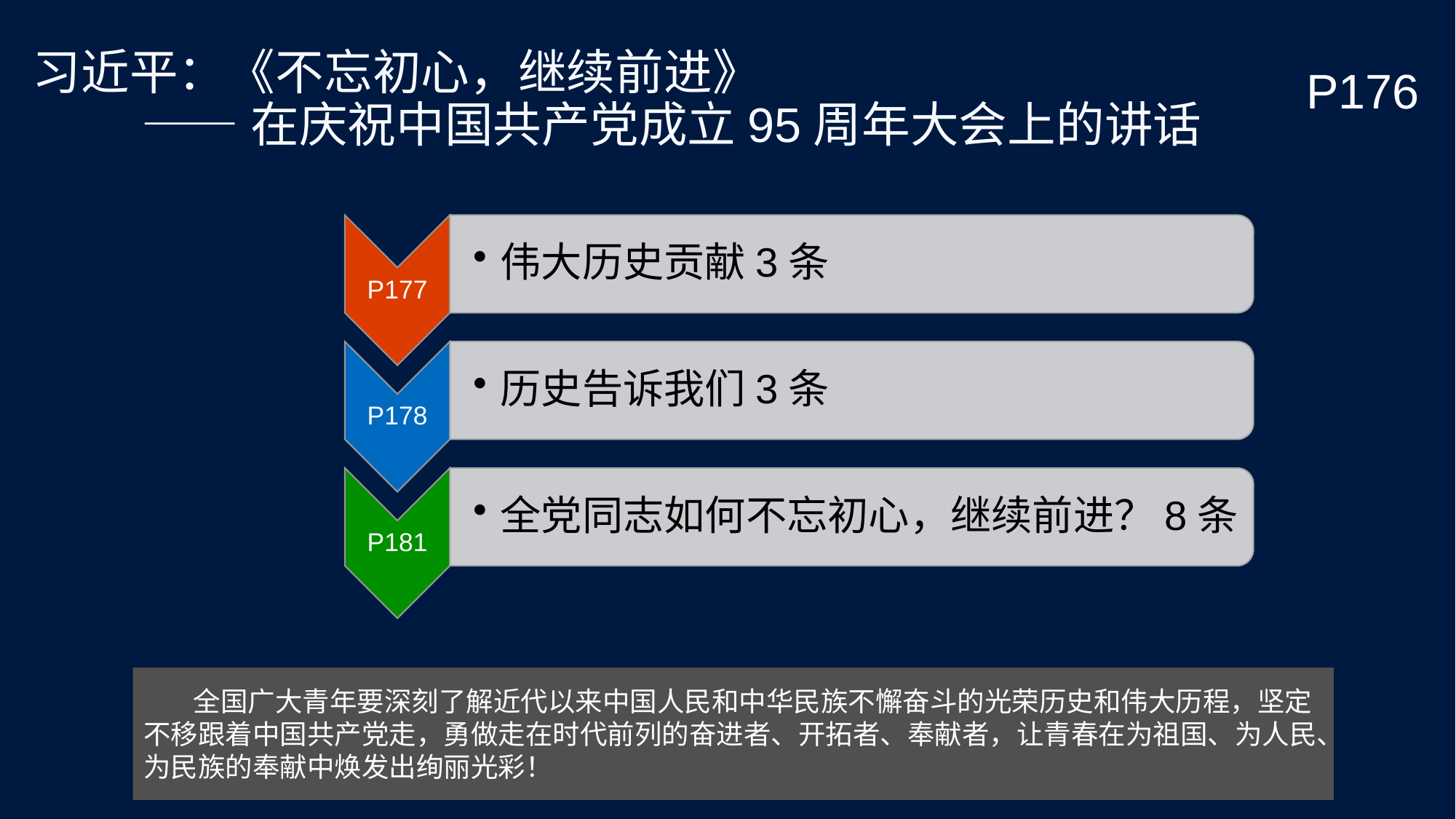

习近平：《不忘初心，继续前进》
          ——在庆祝中国共产党成立95周年大会上的讲话
P176
P177
伟大历史贡献3条
P178
历史告诉我们3条
P181
全党同志如何不忘初心，继续前进？8条
       全国广大青年要深刻了解近代以来中国人民和中华民族不懈奋斗的光荣历史和伟大历程，坚定不移跟着中国共产党走，勇做走在时代前列的奋进者、开拓者、奉献者，让青春在为祖国、为人民、为民族的奉献中焕发出绚丽光彩！